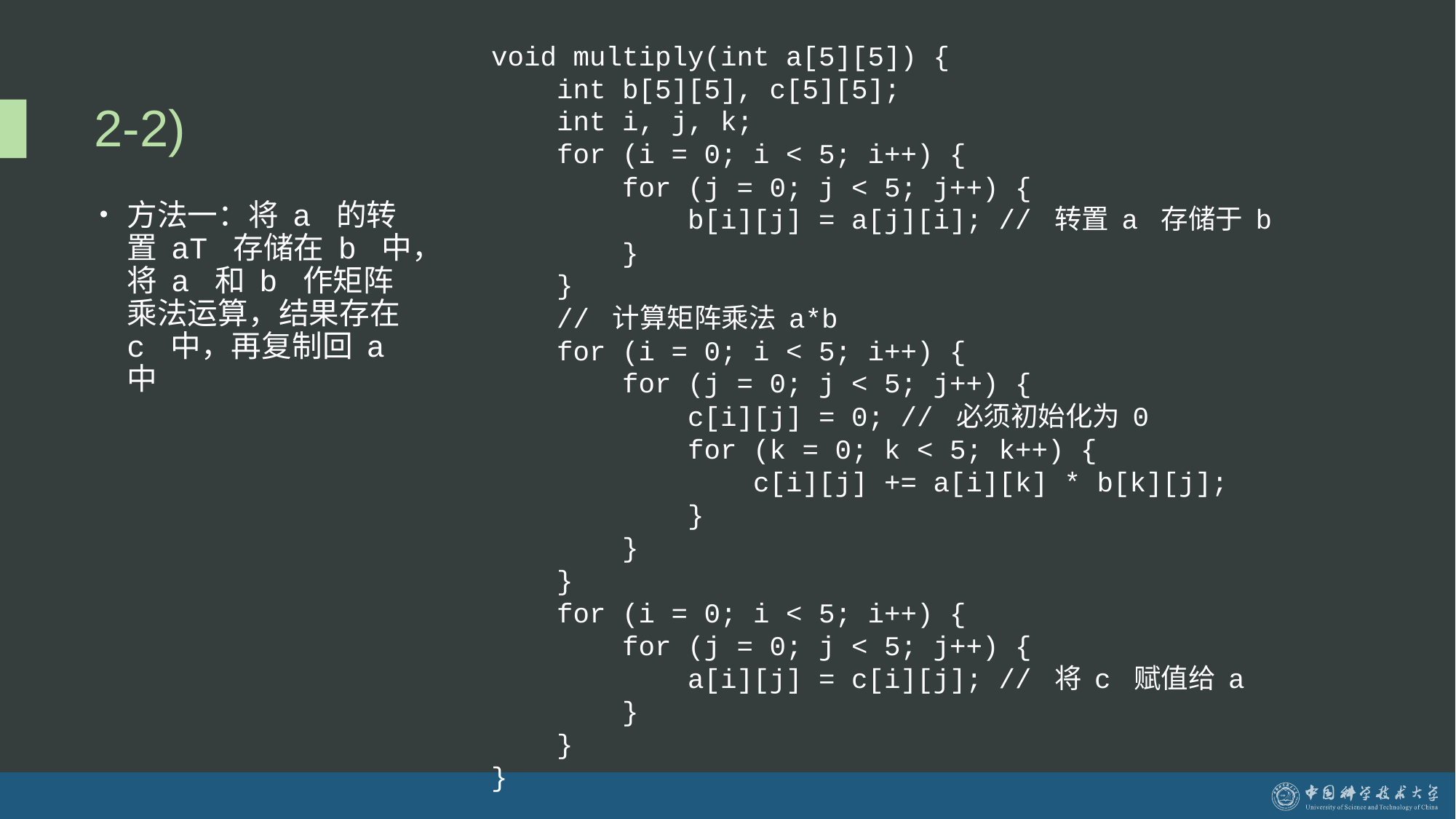

void multiply(int a[5][5]) {
    int b[5][5], c[5][5];
    int i, j, k;
    for (i = 0; i < 5; i++) {
        for (j = 0; j < 5; j++) {
            b[i][j] = a[j][i]; // 转置 a 存储于 b
        }
    }
    // 计算矩阵乘法 a*b
    for (i = 0; i < 5; i++) {
        for (j = 0; j < 5; j++) {
            c[i][j] = 0; // 必须初始化为 0
            for (k = 0; k < 5; k++) {
                c[i][j] += a[i][k] * b[k][j];
            }
        }
    }
    for (i = 0; i < 5; i++) {
        for (j = 0; j < 5; j++) {
            a[i][j] = c[i][j]; // 将 c 赋值给 a
        }
    }
}
# 2-2)
方法一：将 a 的转置 aT 存储在 b 中，将 a 和 b 作矩阵乘法运算，结果存在 c 中，再复制回 a 中